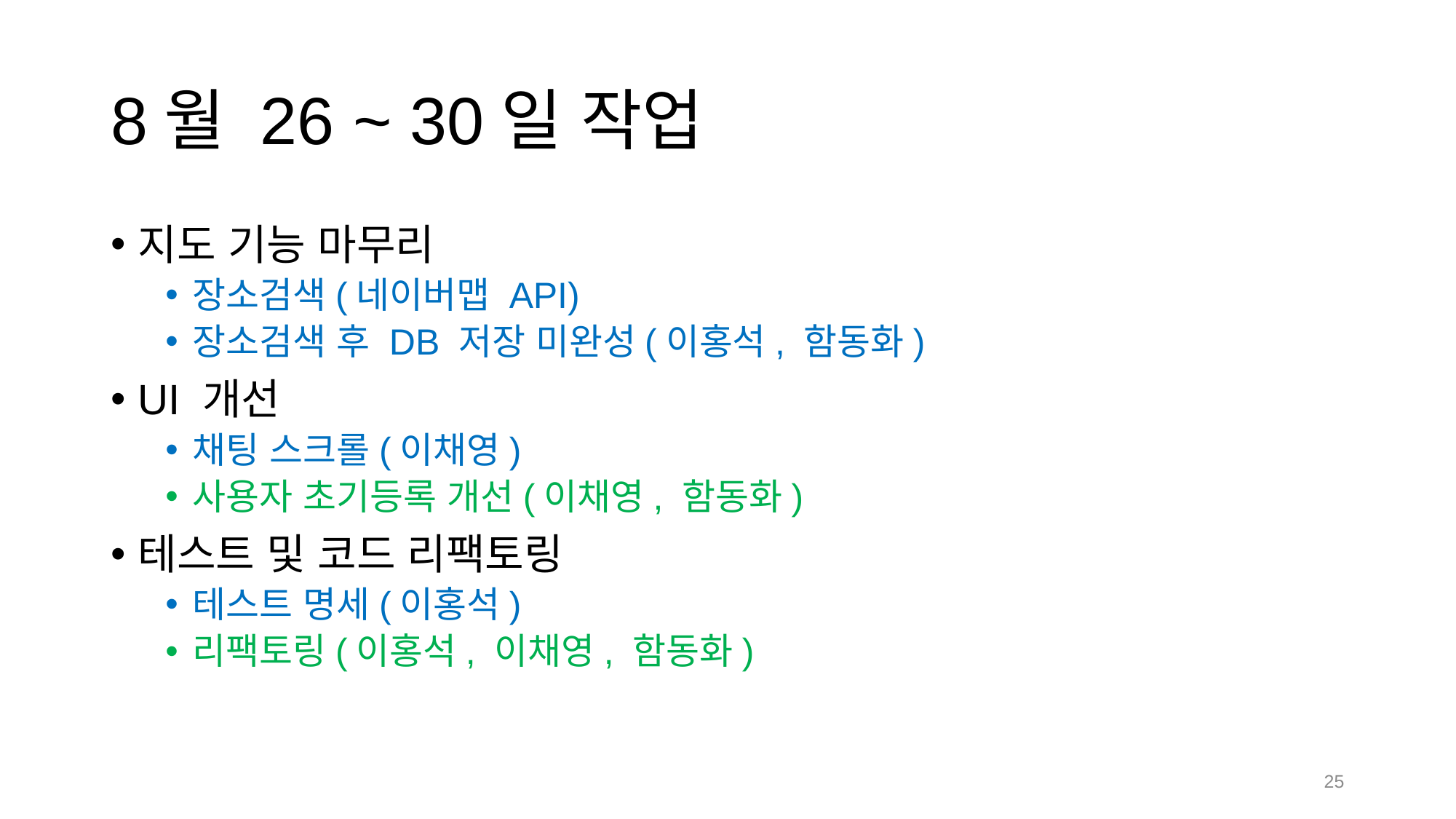

# 8월 26 ~ 30일 작업
지도 기능 마무리
장소검색(네이버맵 API)
장소검색 후 DB 저장 미완성(이홍석, 함동화)
UI 개선
채팅 스크롤(이채영)
사용자 초기등록 개선(이채영, 함동화)
테스트 및 코드 리팩토링
테스트 명세(이홍석)
리팩토링(이홍석, 이채영, 함동화)
25